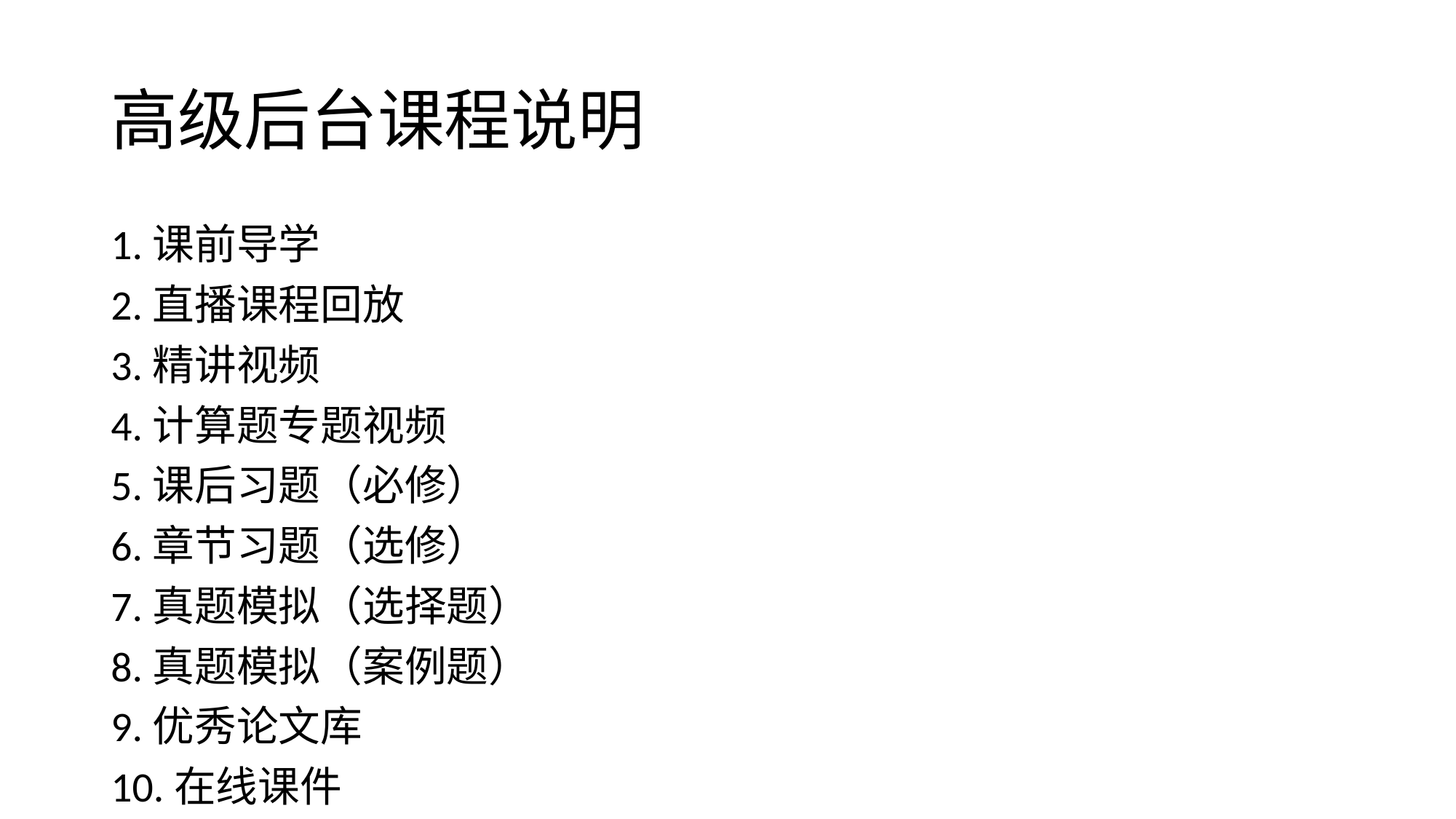

# 高级后台课程说明
1.课前导学
2.直播课程回放
3.精讲视频
4.计算题专题视频
5.课后习题（必修）
6.章节习题（选修）
7.真题模拟（选择题）
8.真题模拟（案例题）
9.优秀论文库
10.在线课件